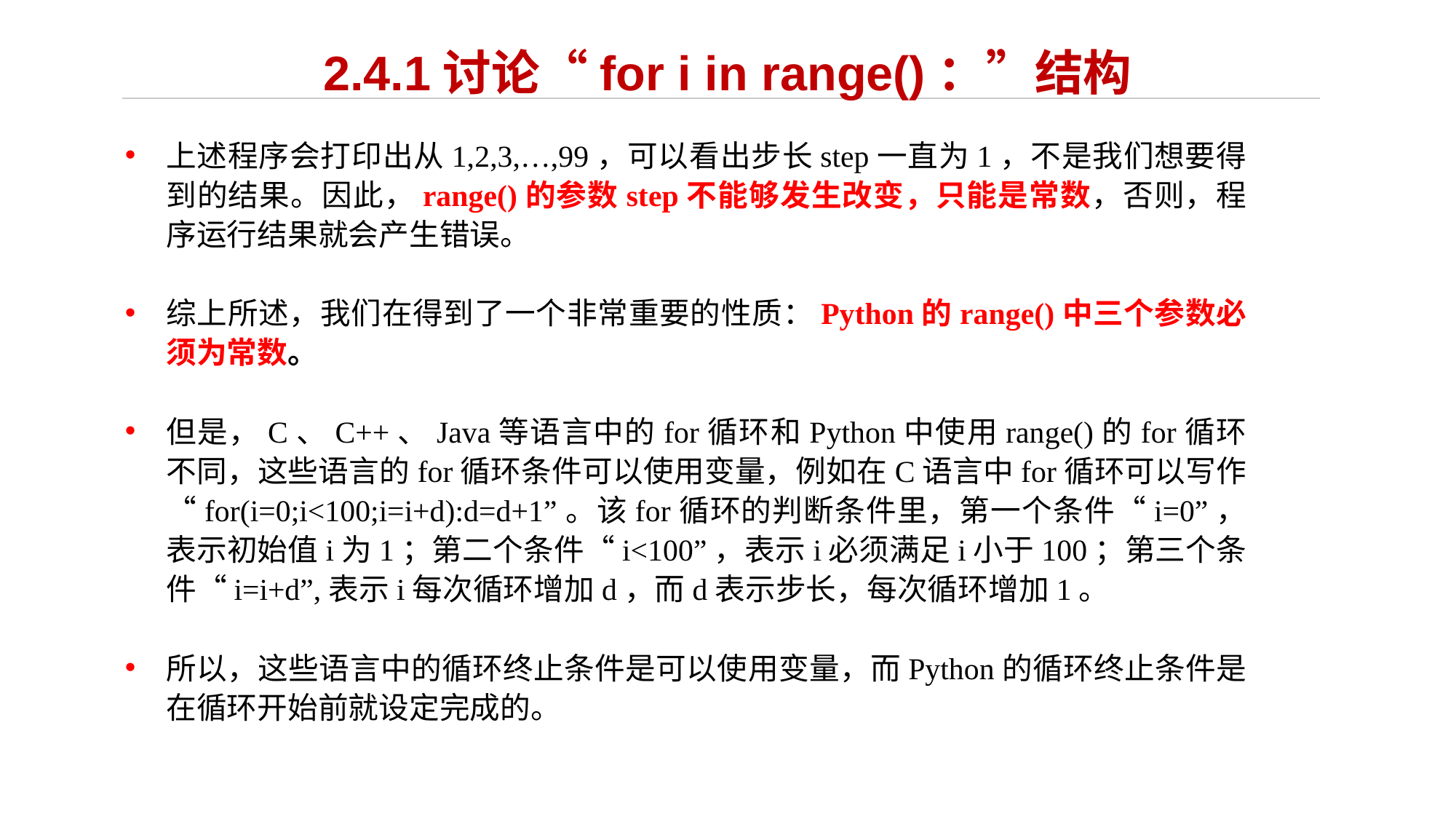

# 2.4.1讨论“for i in range()：”结构
上述程序会打印出从1,2,3,…,99，可以看出步长step一直为1，不是我们想要得到的结果。因此，range()的参数step不能够发生改变，只能是常数，否则，程序运行结果就会产生错误。

综上所述，我们在得到了一个非常重要的性质：Python的range()中三个参数必须为常数。

但是，C、C++、Java等语言中的for循环和Python中使用range()的for循环不同，这些语言的for循环条件可以使用变量，例如在C语言中for循环可以写作“for(i=0;i<100;i=i+d):d=d+1”。该for循环的判断条件里，第一个条件“i=0”，表示初始值i为1；第二个条件“i<100”，表示i必须满足i小于100；第三个条件“i=i+d”,表示i每次循环增加d，而d表示步长，每次循环增加1。

所以，这些语言中的循环终止条件是可以使用变量，而Python的循环终止条件是在循环开始前就设定完成的。